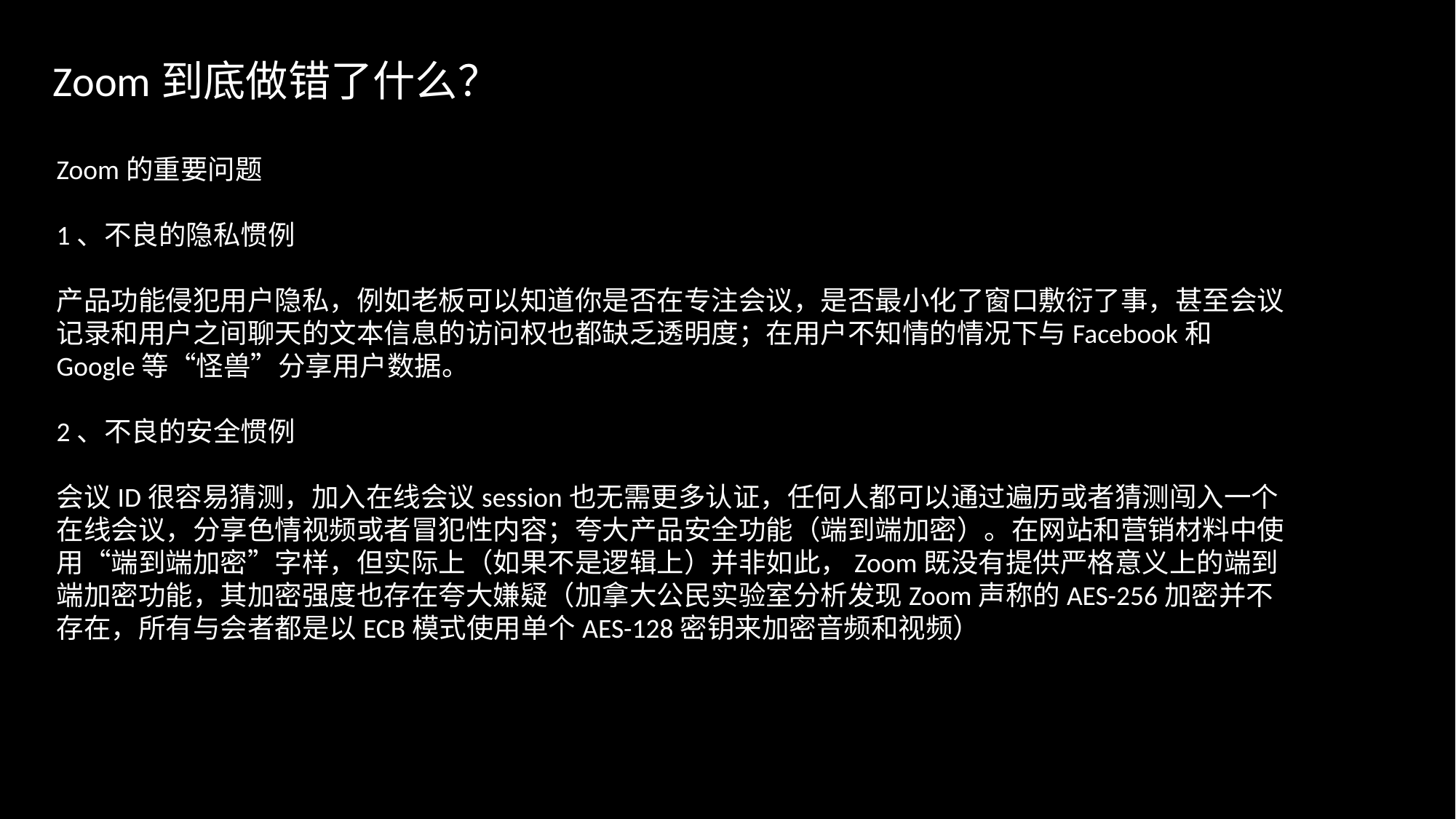

Zoom到底做错了什么？
Zoom的重要问题

1、不良的隐私惯例

产品功能侵犯用户隐私，例如老板可以知道你是否在专注会议，是否最小化了窗口敷衍了事，甚至会议记录和用户之间聊天的文本信息的访问权也都缺乏透明度；在用户不知情的情况下与Facebook和Google等“怪兽”分享用户数据。

2、不良的安全惯例

会议ID很容易猜测，加入在线会议session也无需更多认证，任何人都可以通过遍历或者猜测闯入一个在线会议，分享色情视频或者冒犯性内容；夸大产品安全功能（端到端加密）。在网站和营销材料中使用“端到端加密”字样，但实际上（如果不是逻辑上）并非如此，Zoom既没有提供严格意义上的端到端加密功能，其加密强度也存在夸大嫌疑（加拿大公民实验室分析发现Zoom声称的AES-256加密并不存在，所有与会者都是以ECB模式使用单个AES-128密钥来加密音频和视频）